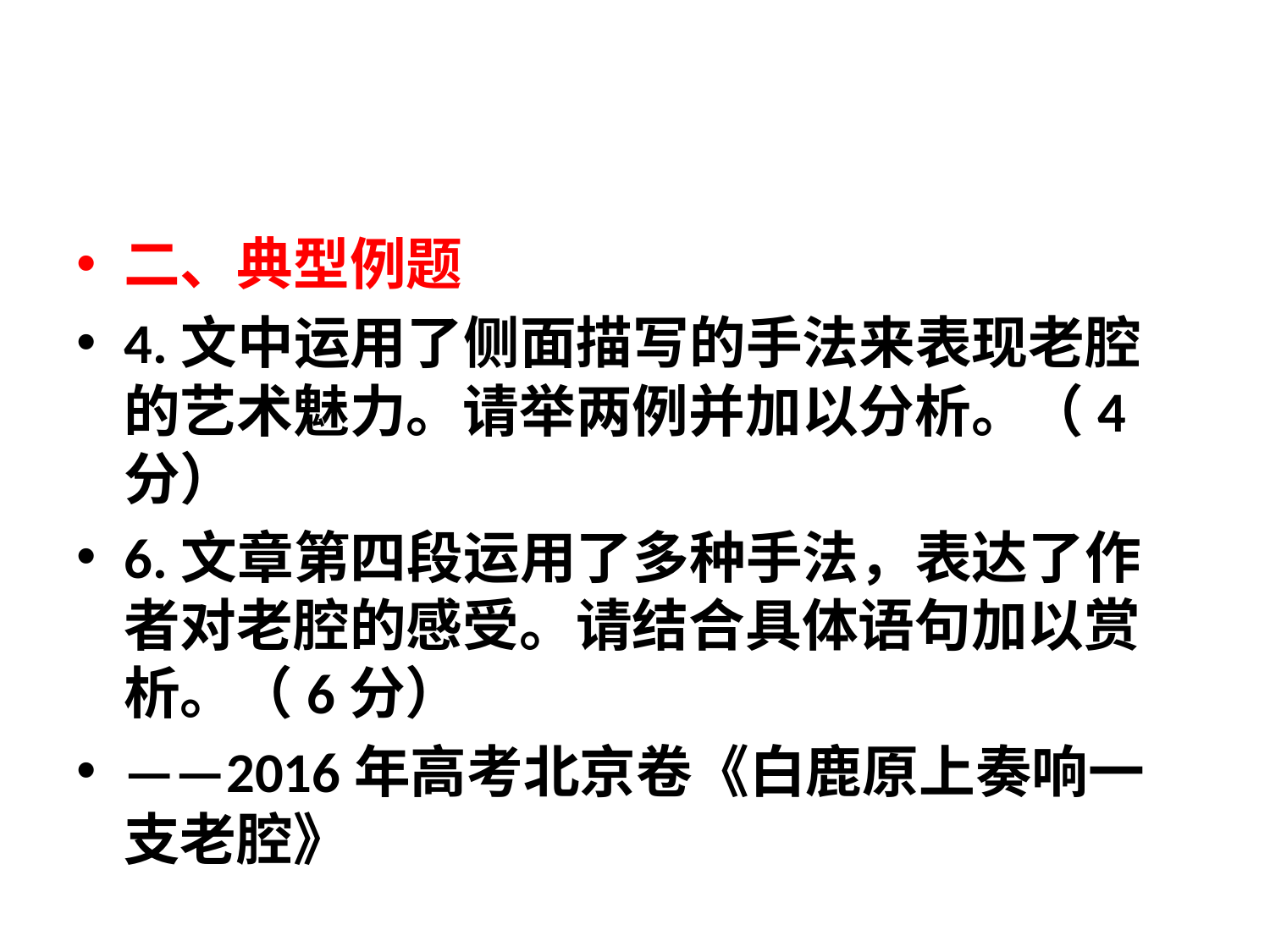

#
二、典型例题
4.文中运用了侧面描写的手法来表现老腔的艺术魅力。请举两例并加以分析。（4分）
6.文章第四段运用了多种手法，表达了作者对老腔的感受。请结合具体语句加以赏析。（6分）
——2016年高考北京卷《白鹿原上奏响一支老腔》